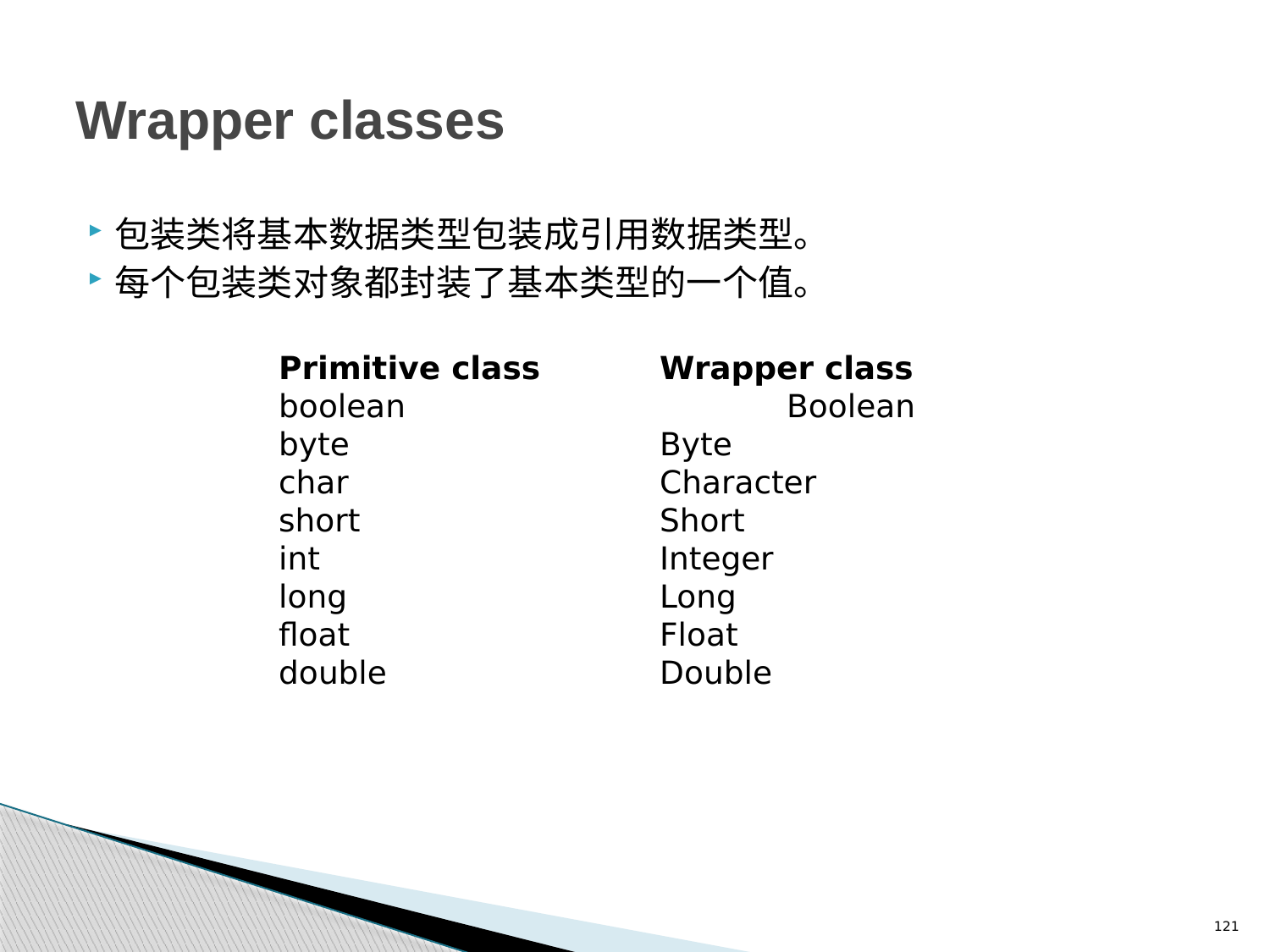

# Wrapper classes
包装类将基本数据类型包装成引用数据类型。
每个包装类对象都封装了基本类型的一个值。
Primitive class	Wrapper class
boolean			Boolean
byte			Byte
char			Character
short			Short
int 			Integer
long			Long
float			Float
double			Double
121